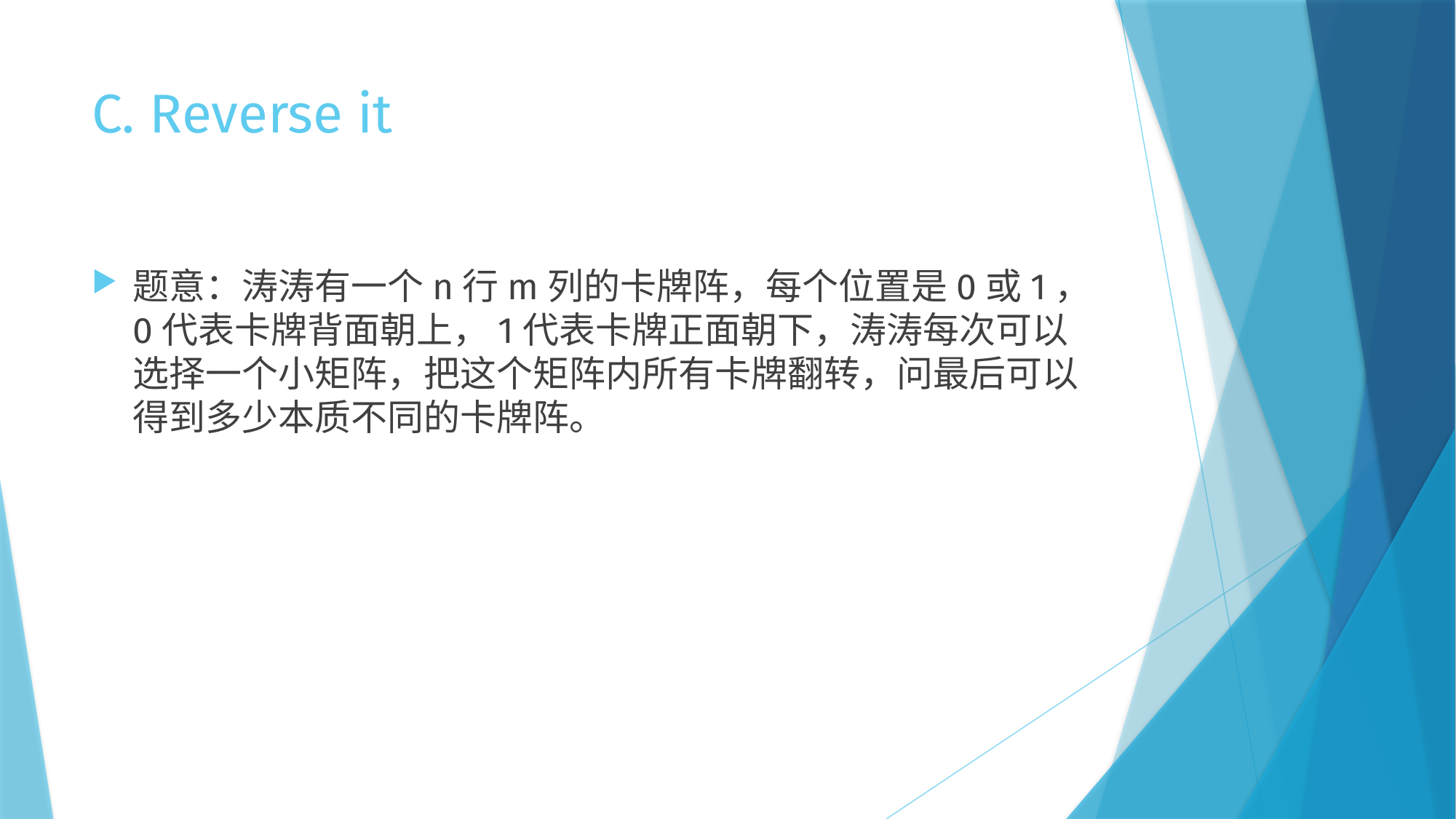

# C. Reverse it
题意：涛涛有一个n行m列的卡牌阵，每个位置是0或1，0代表卡牌背面朝上，1代表卡牌正面朝下，涛涛每次可以选择一个小矩阵，把这个矩阵内所有卡牌翻转，问最后可以得到多少本质不同的卡牌阵。